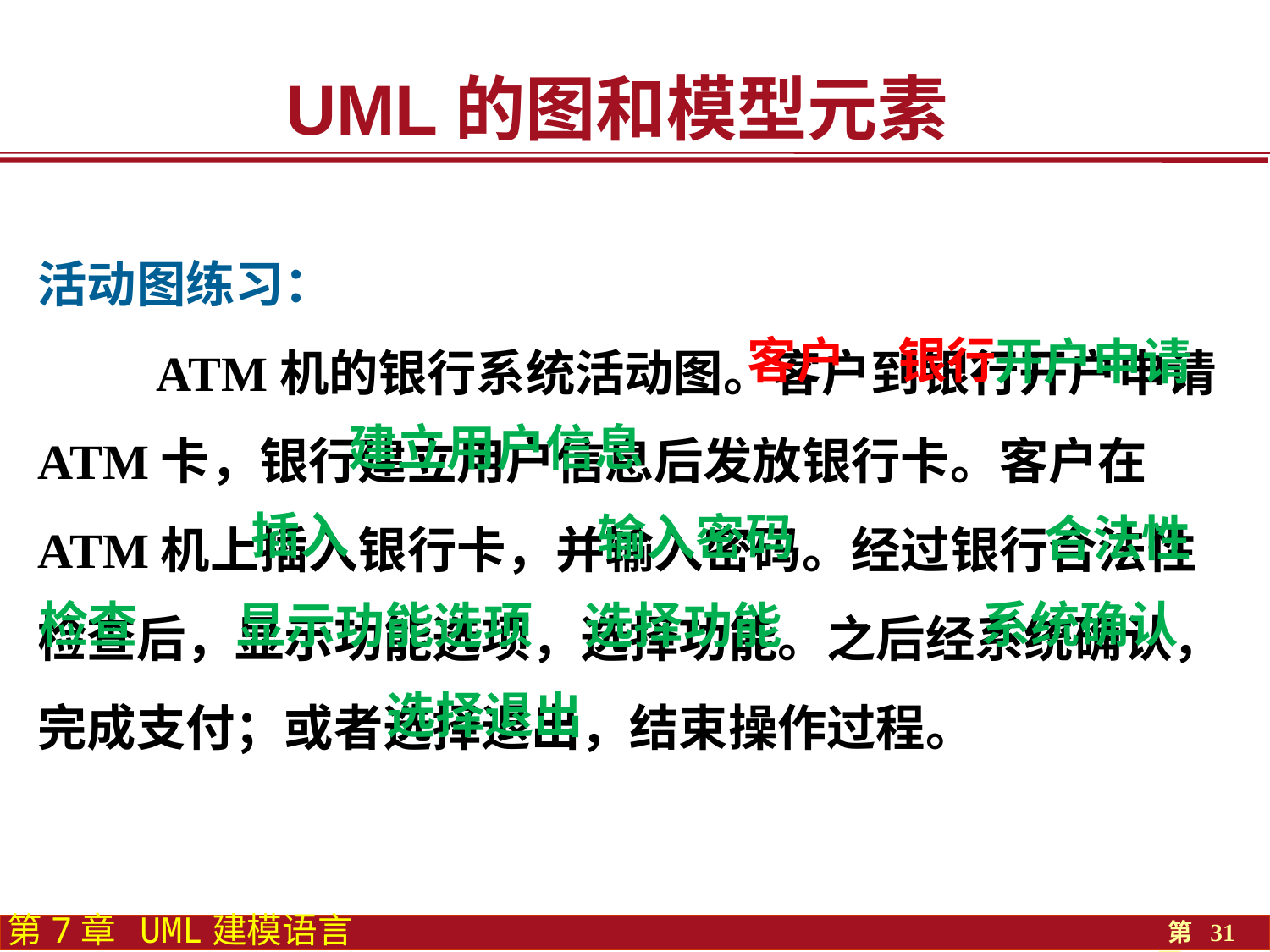

UML的图和模型元素
活动图练习：
    ATM机的银行系统活动图。客户到银行开户申请ATM卡，银行建立用户信息后发放银行卡。客户在ATM机上插入银行卡，并输入密码。经过银行合法性检查后，显示功能选项，选择功能。之后经系统确认，完成支付；或者选择退出，结束操作过程。
客户
银行
开户申请
建立用户信息
插入
输入密码
合法性
检查
系统确认
显示功能选项
选择功能
选择退出